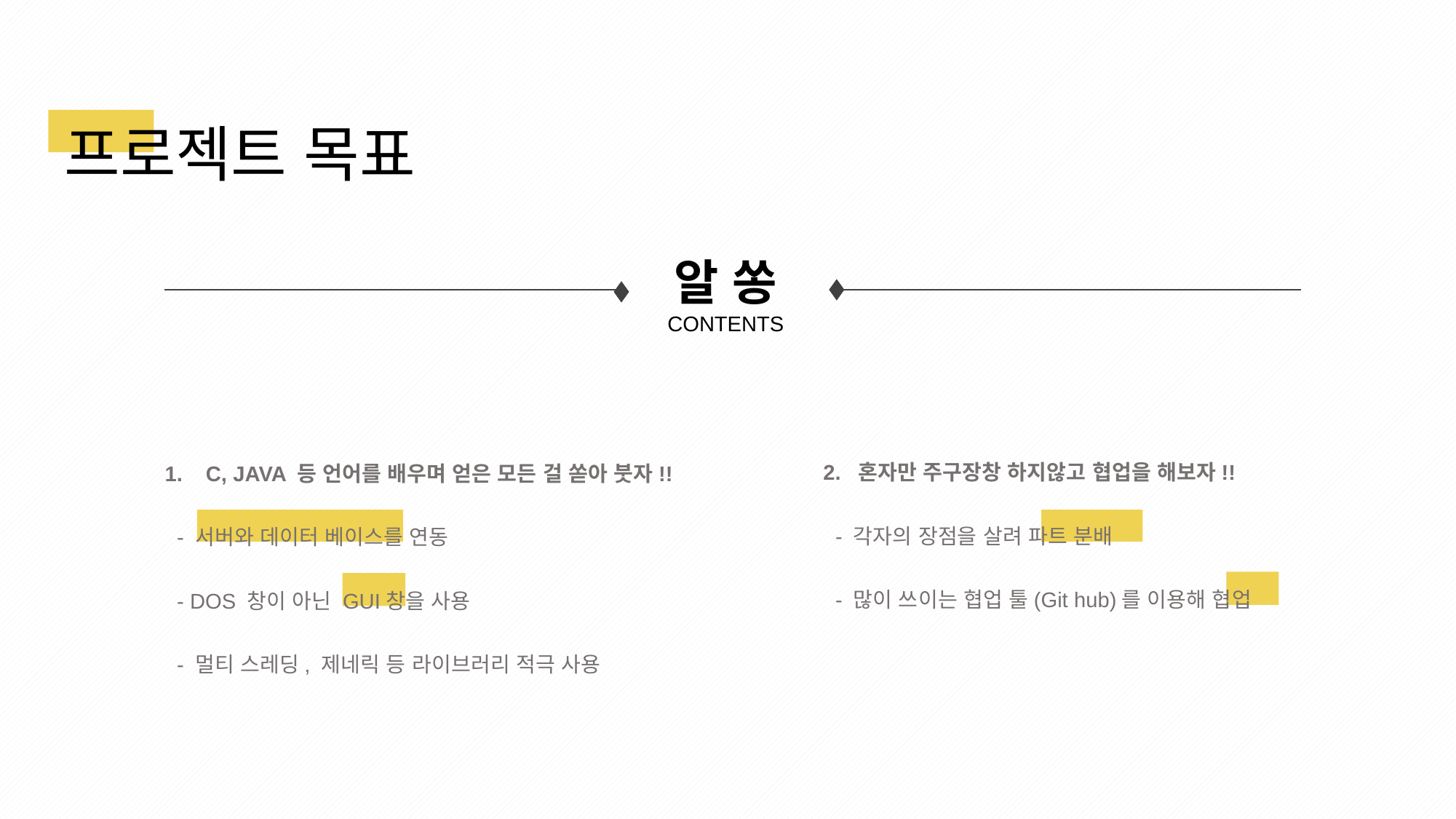

프로젝트 목표
알 쏭

CONTENTS
2.  혼자만 주구장창 하지않고 협업을 해보자!!
  - 각자의 장점을 살려 파트 분배
  - 많이 쓰이는 협업 툴(Git hub)를 이용해 협업

C, JAVA 등 언어를 배우며 얻은 모든 걸 쏟아 붓자!!
  - 서버와 데이터 베이스를 연동
  - DOS 창이 아닌 GUI창을 사용
  - 멀티 스레딩, 제네릭 등 라이브러리 적극 사용